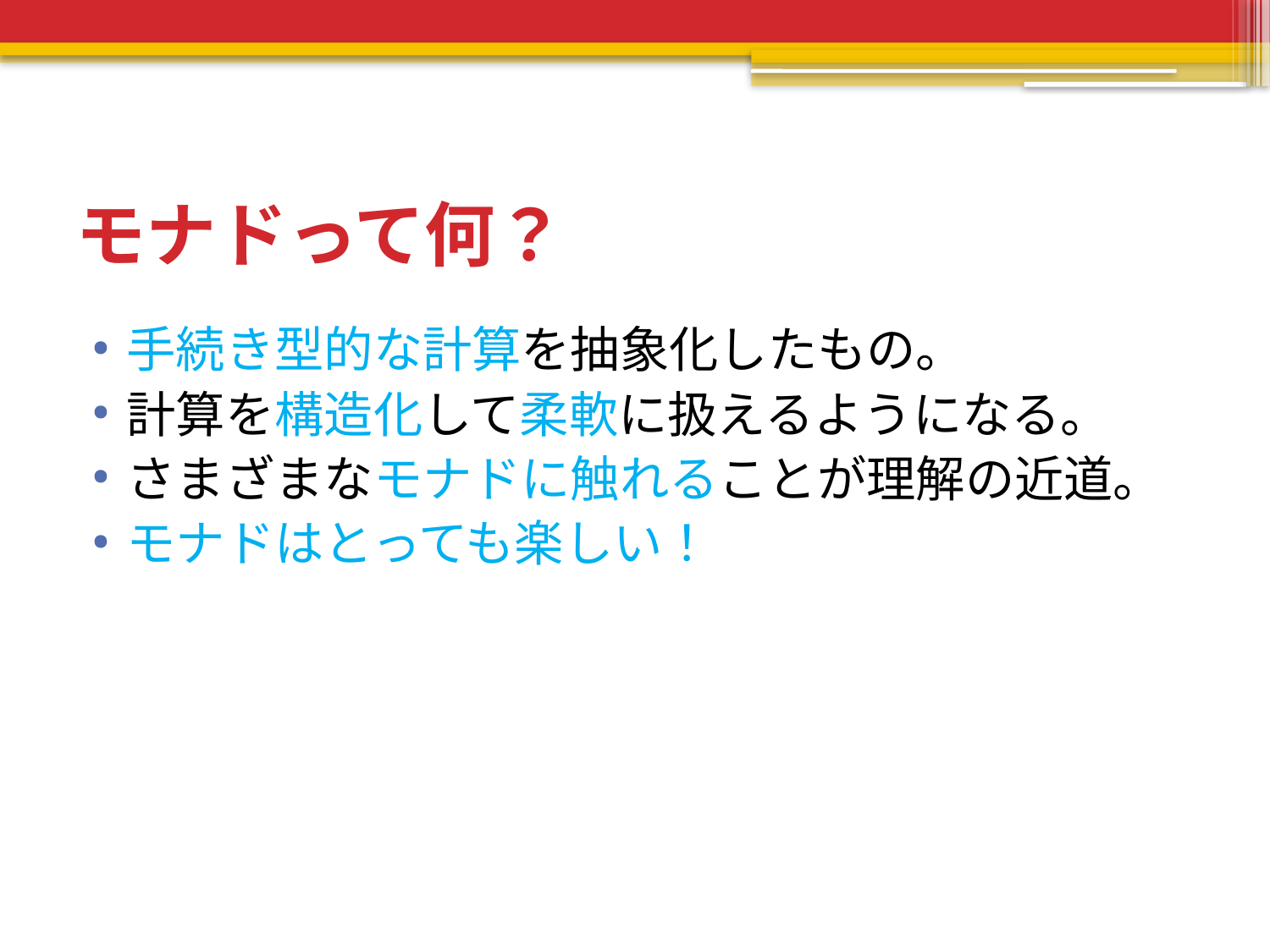

# モナドって何？
手続き型的な計算を抽象化したもの。
計算を構造化して柔軟に扱えるようになる。
さまざまなモナドに触れることが理解の近道。
モナドはとっても楽しい！